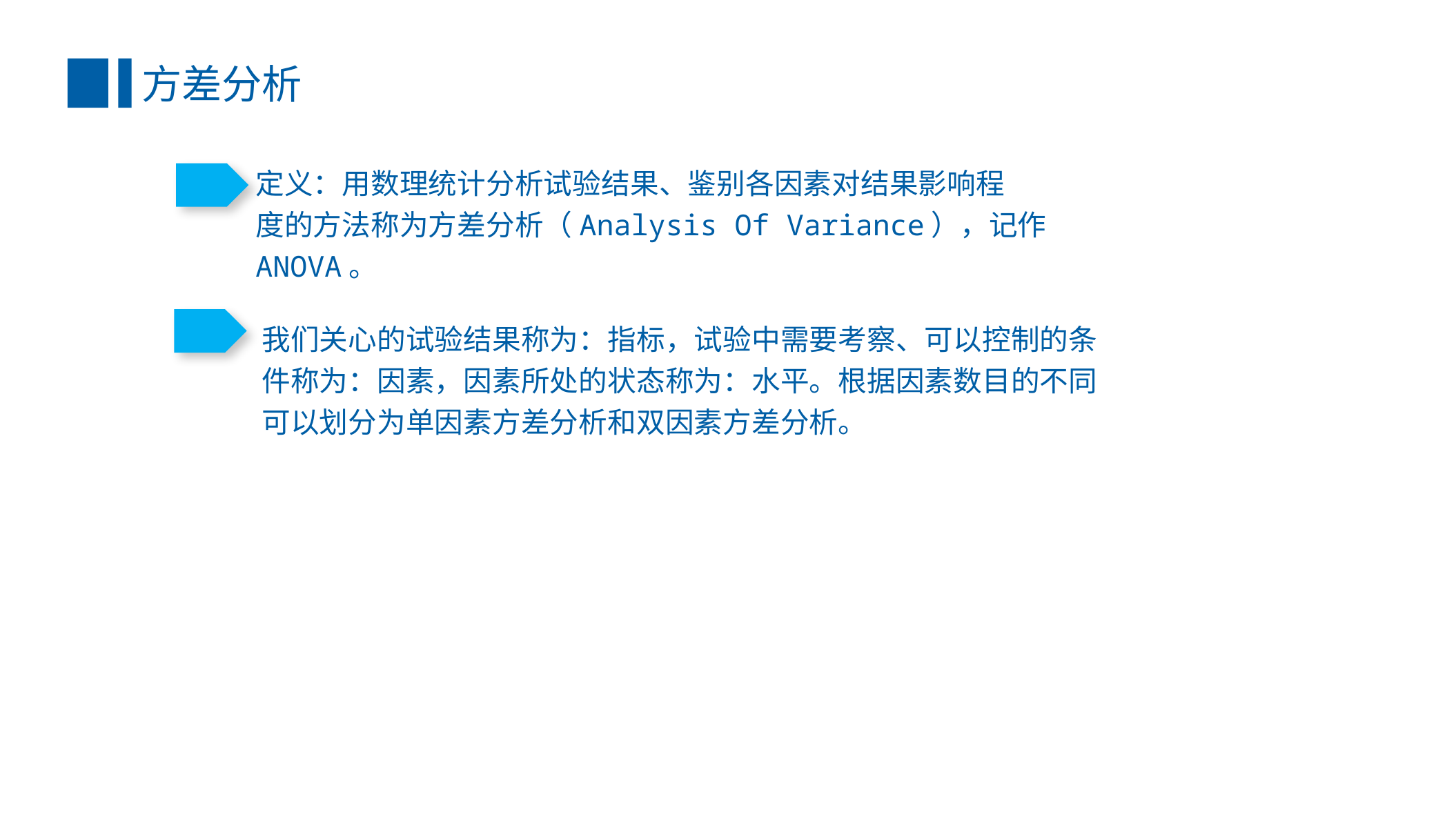

方差分析

定义：用数理统计分析试验结果、鉴别各因素对结果影响程
度的方法称为方差分析（Analysis Of Variance），记作 ANOVA。

我们关心的试验结果称为：指标，试验中需要考察、可以控制的条件称为：因素，因素所处的状态称为：水平。根据因素数目的不同可以划分为单因素方差分析和双因素方差分析。